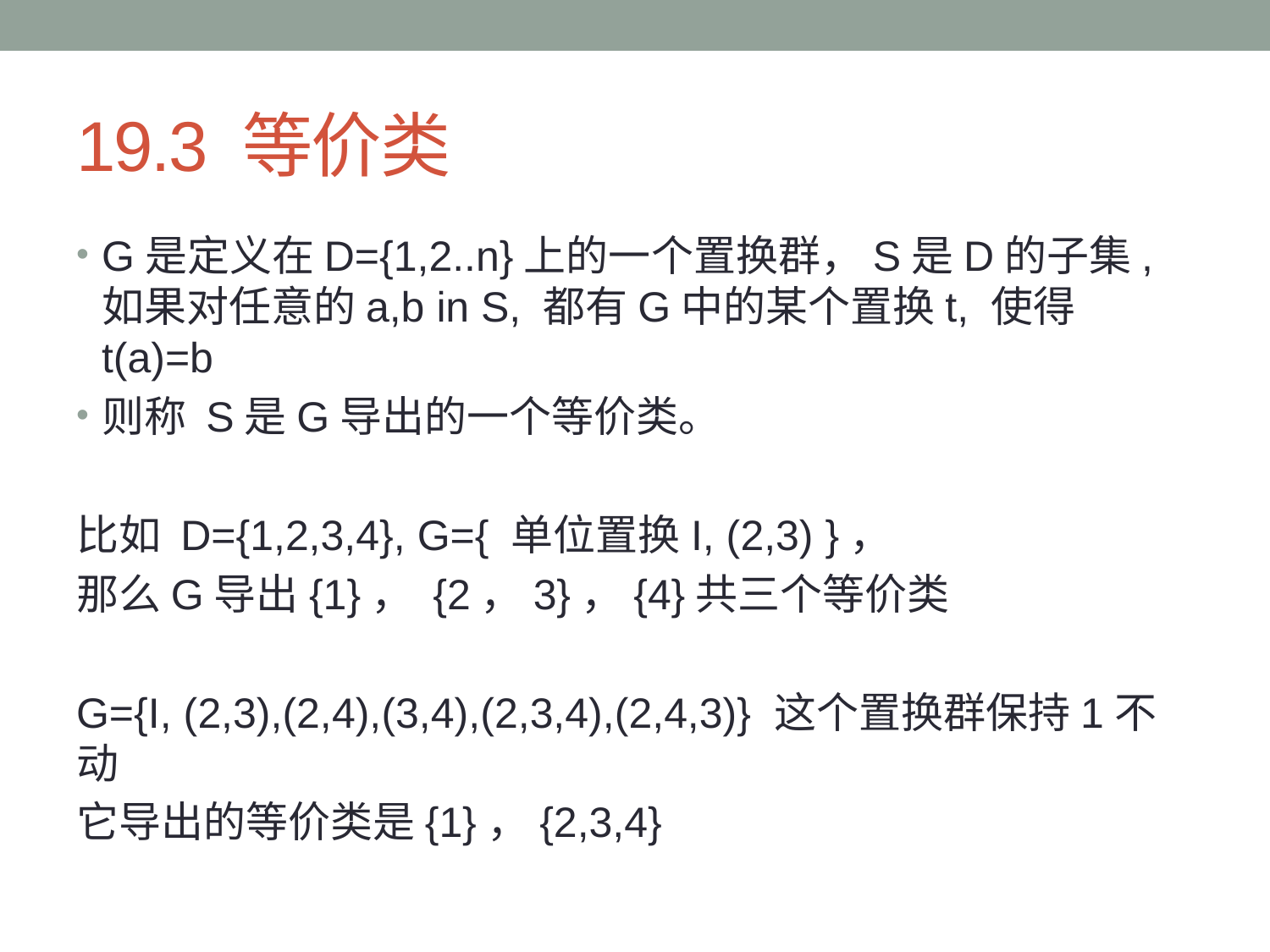

# 19.3 等价类
G是定义在D={1,2..n}上的一个置换群，S是D的子集,如果对任意的a,b in S, 都有G中的某个置换t, 使得t(a)=b
则称 S是G导出的一个等价类。

比如 D={1,2,3,4}, G={ 单位置换I, (2,3) }，
那么G导出{1}， {2，3}，{4}共三个等价类

G={I, (2,3),(2,4),(3,4),(2,3,4),(2,4,3)} 这个置换群保持1不动
它导出的等价类是{1}，{2,3,4}